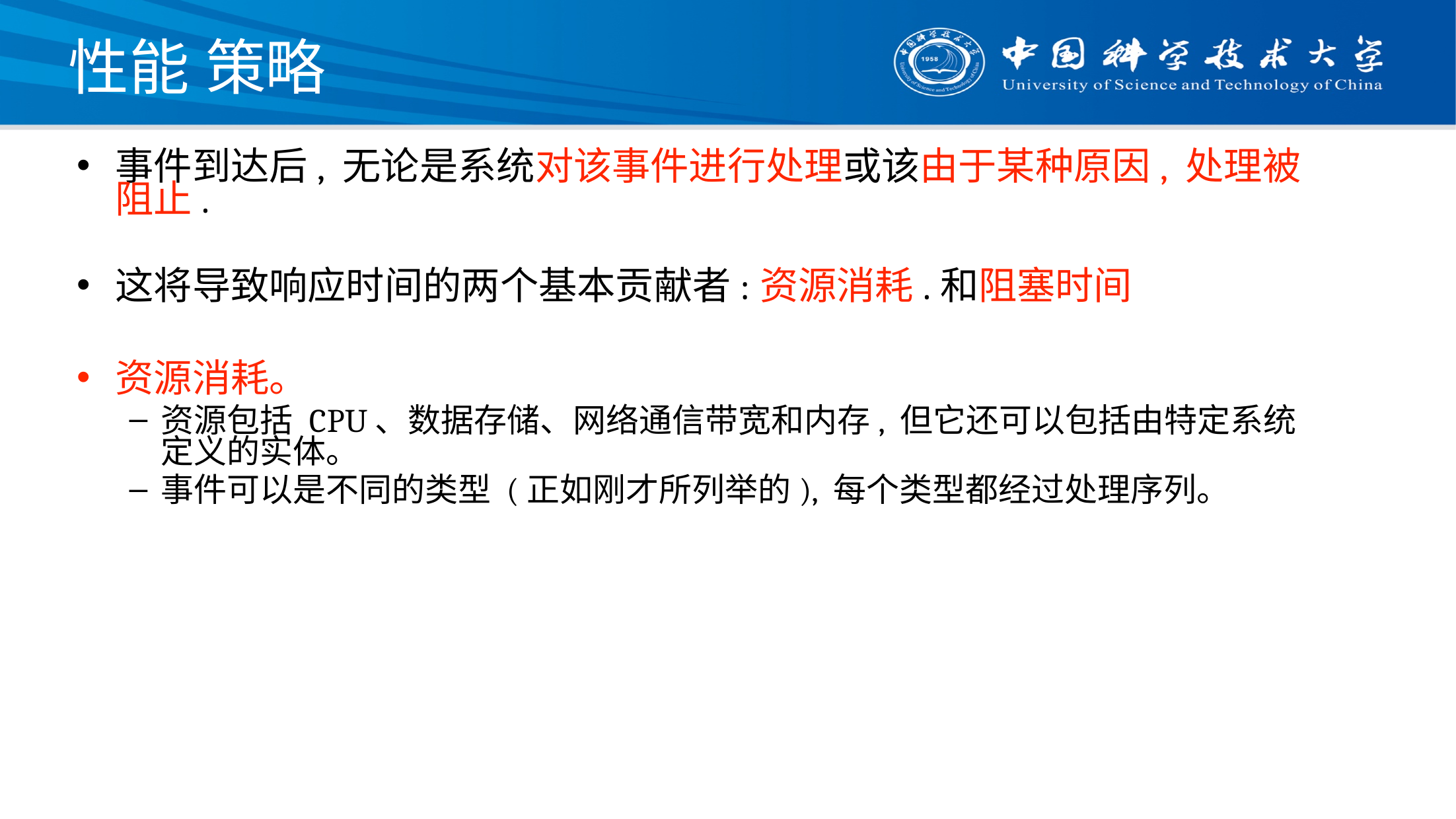

# 性能 策略
事件到达后, 无论是系统对该事件进行处理或该由于某种原因, 处理被阻止.

这将导致响应时间的两个基本贡献者:资源消耗.和阻塞时间

资源消耗。
资源包括 CPU、数据存储、网络通信带宽和内存, 但它还可以包括由特定系统定义的实体。
事件可以是不同的类型 (正如刚才所列举的), 每个类型都经过处理序列。